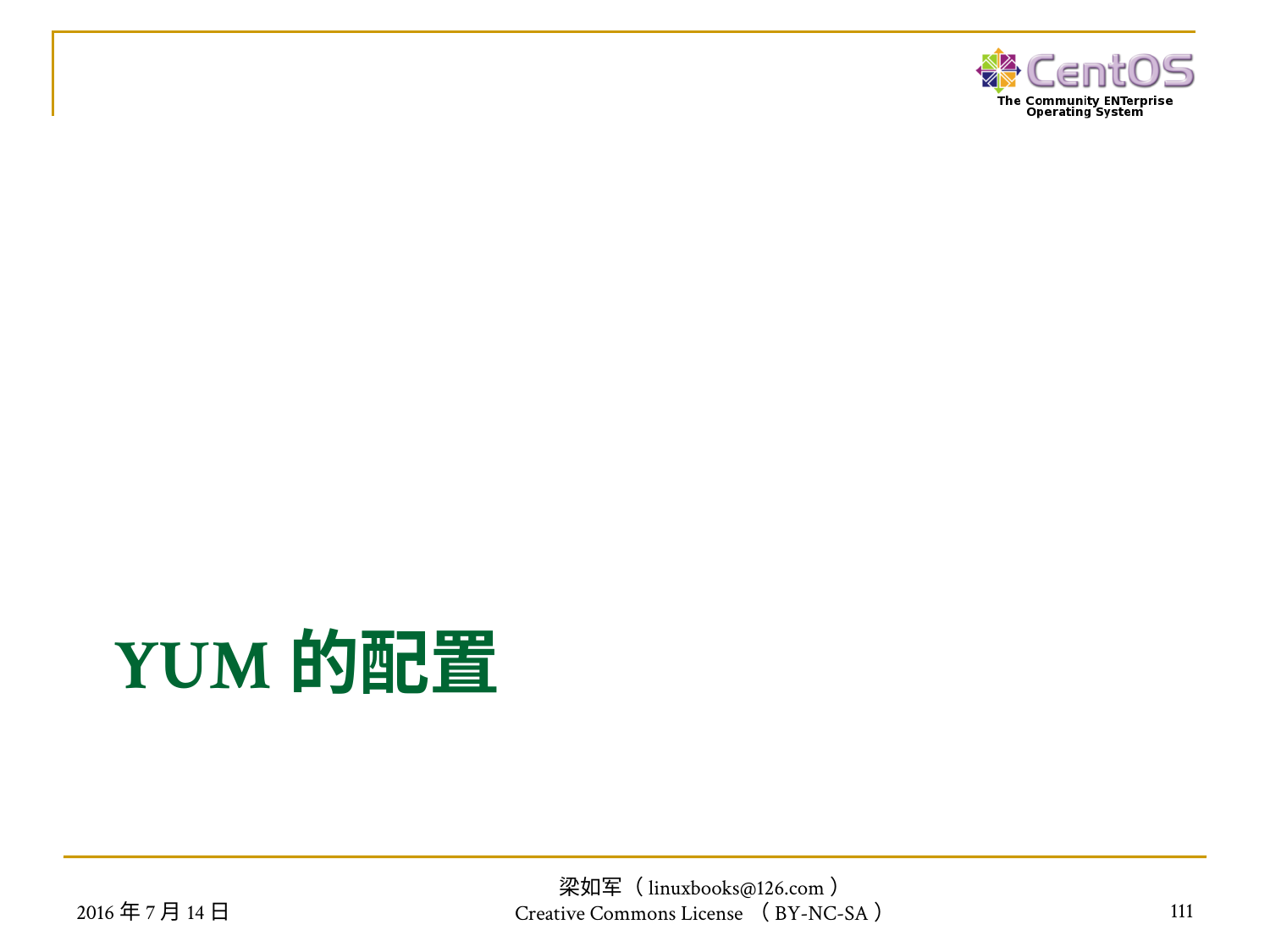

# YUM的配置
2016年7月14日
111
梁如军（linuxbooks@126.com）
Creative Commons License（BY-NC-SA）